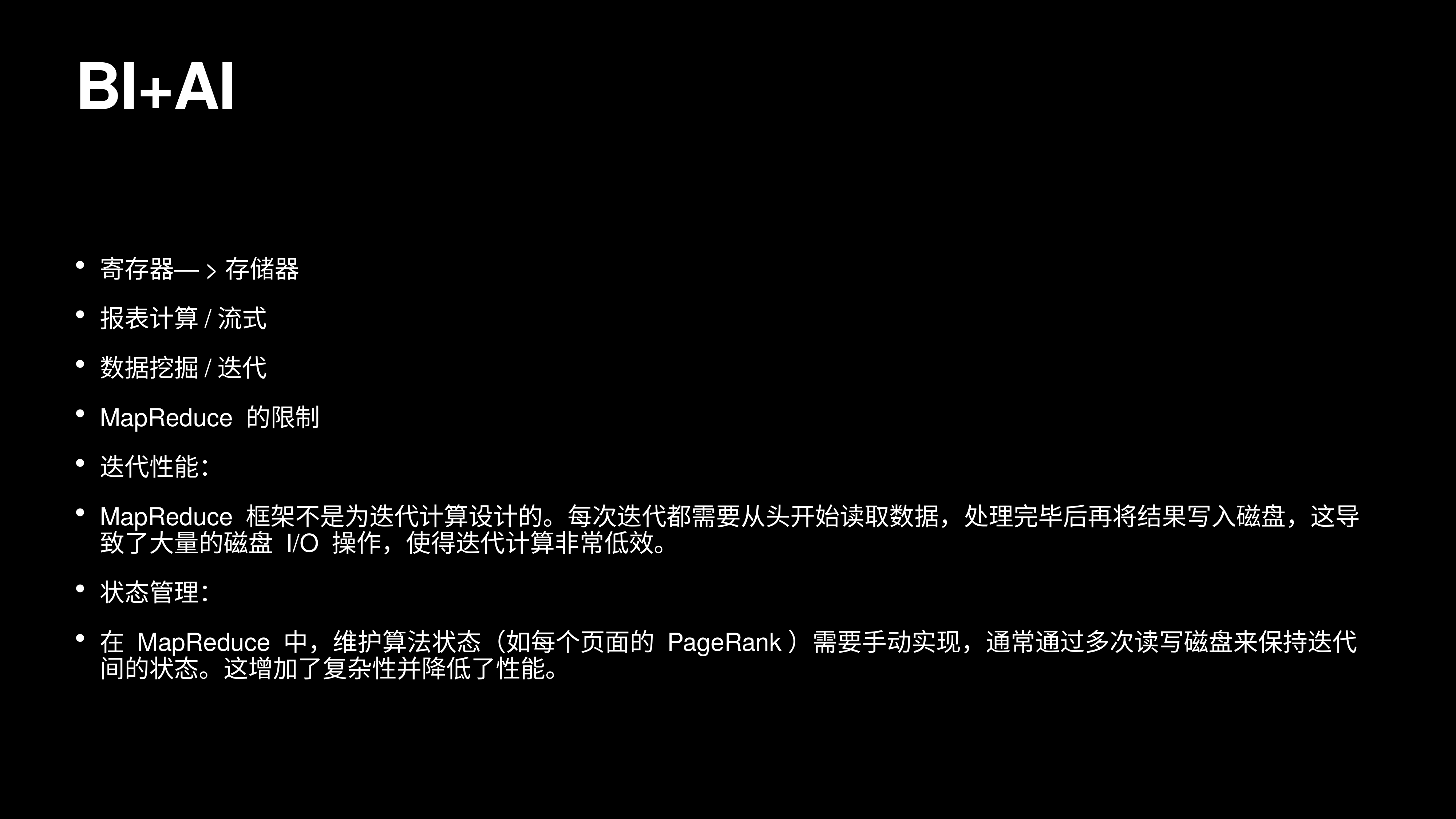

# BI+AI

寄存器—>存储器
报表计算/流式
数据挖掘/迭代
MapReduce 的限制
迭代性能：
MapReduce 框架不是为迭代计算设计的。每次迭代都需要从头开始读取数据，处理完毕后再将结果写入磁盘，这导致了大量的磁盘 I/O 操作，使得迭代计算非常低效。
状态管理：
在 MapReduce 中，维护算法状态（如每个页面的 PageRank）需要手动实现，通常通过多次读写磁盘来保持迭代间的状态。这增加了复杂性并降低了性能。